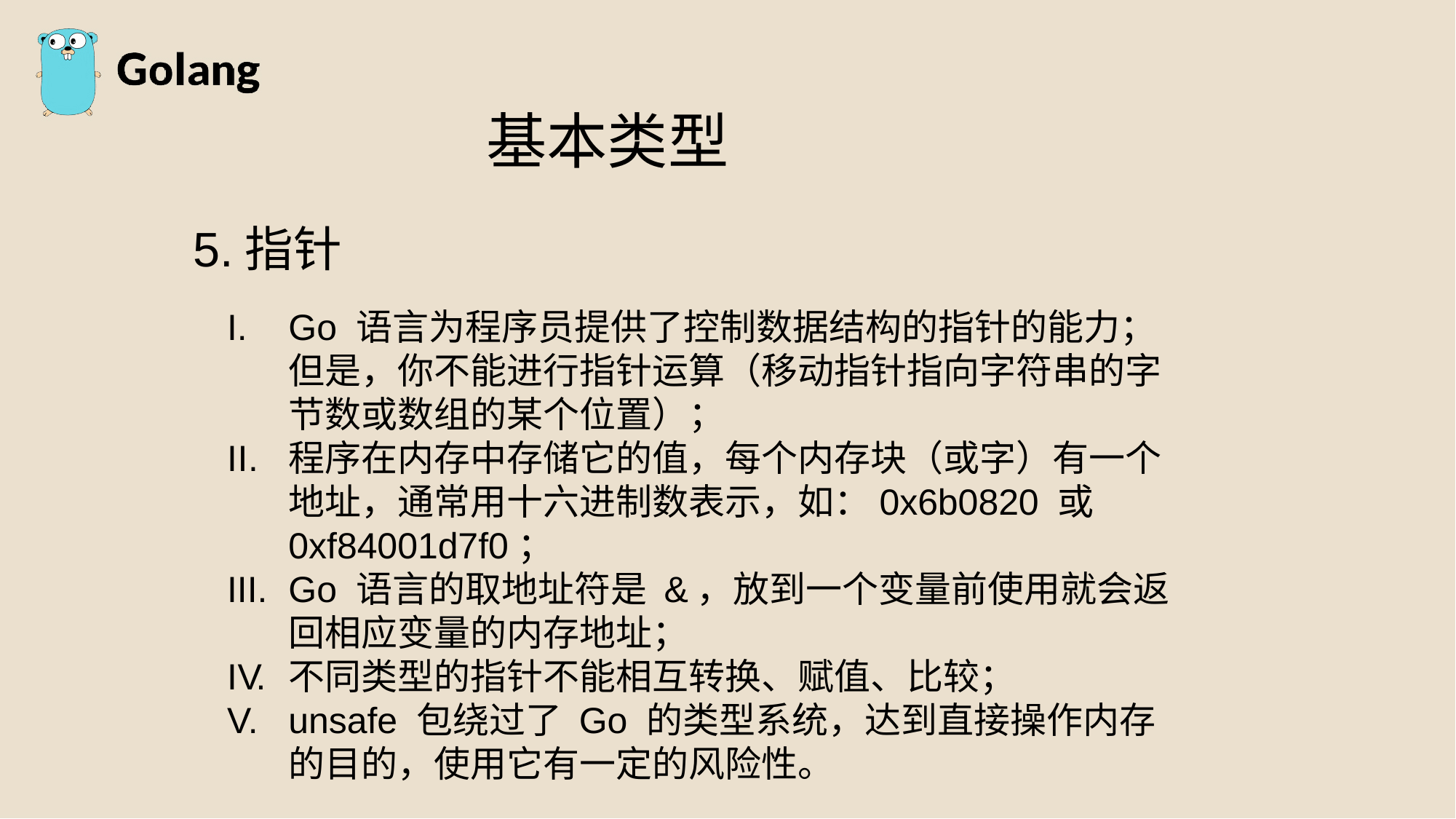

基本类型
5.指针
Go 语言为程序员提供了控制数据结构的指针的能力；但是，你不能进行指针运算（移动指针指向字符串的字节数或数组的某个位置）；
程序在内存中存储它的值，每个内存块（或字）有一个地址，通常用十六进制数表示，如：0x6b0820 或 0xf84001d7f0；
Go 语言的取地址符是 &，放到一个变量前使用就会返回相应变量的内存地址；
不同类型的指针不能相互转换、赋值、比较；
unsafe 包绕过了 Go 的类型系统，达到直接操作内存的目的，使用它有一定的风险性。